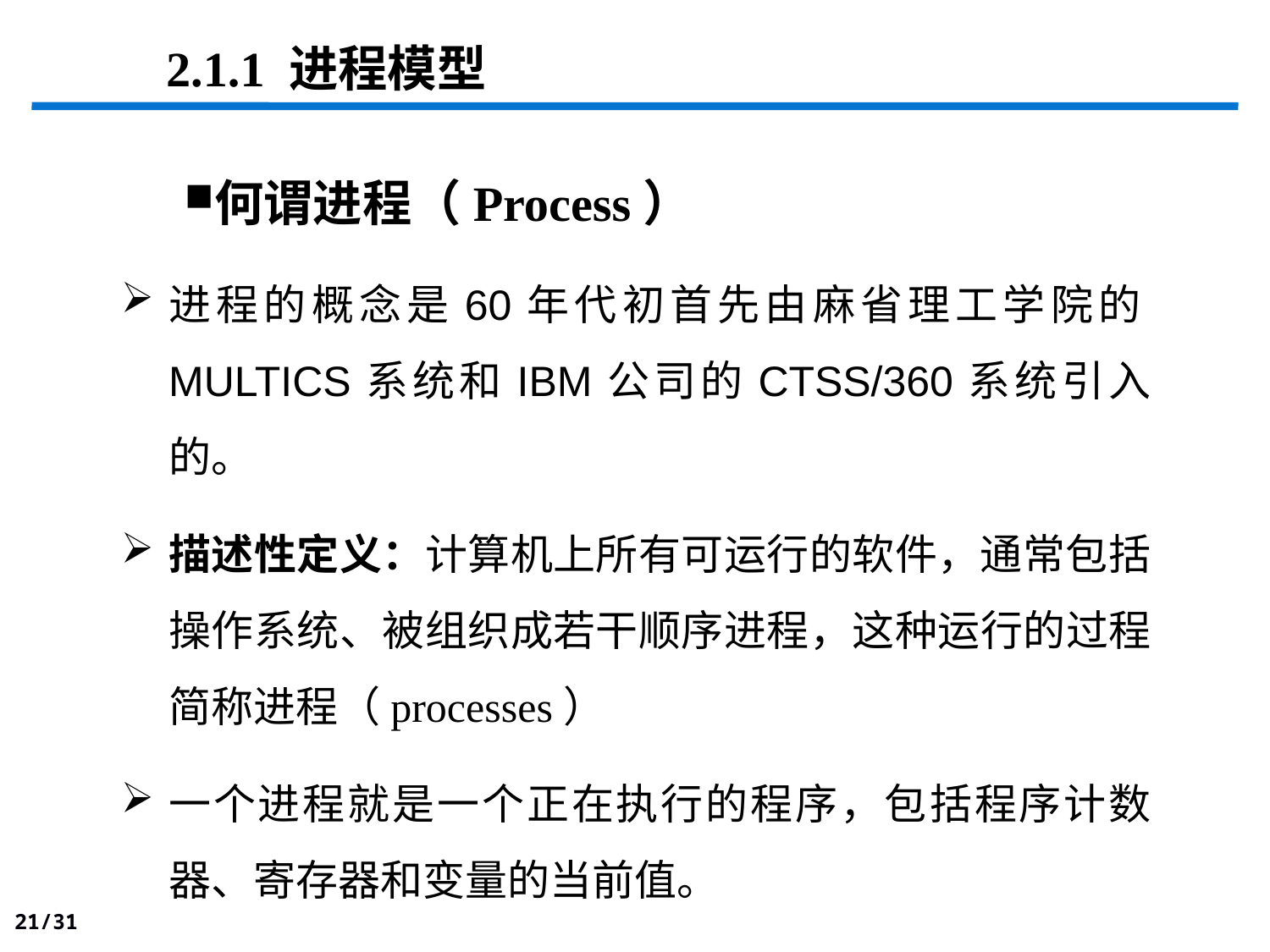

2.1.1 进程模型
何谓进程（Process）
进程的概念是60年代初首先由麻省理工学院的MULTICS系统和IBM公司的CTSS/360系统引入的。
描述性定义：计算机上所有可运行的软件，通常包括操作系统、被组织成若干顺序进程，这种运行的过程简称进程（processes）
一个进程就是一个正在执行的程序，包括程序计数器、寄存器和变量的当前值。